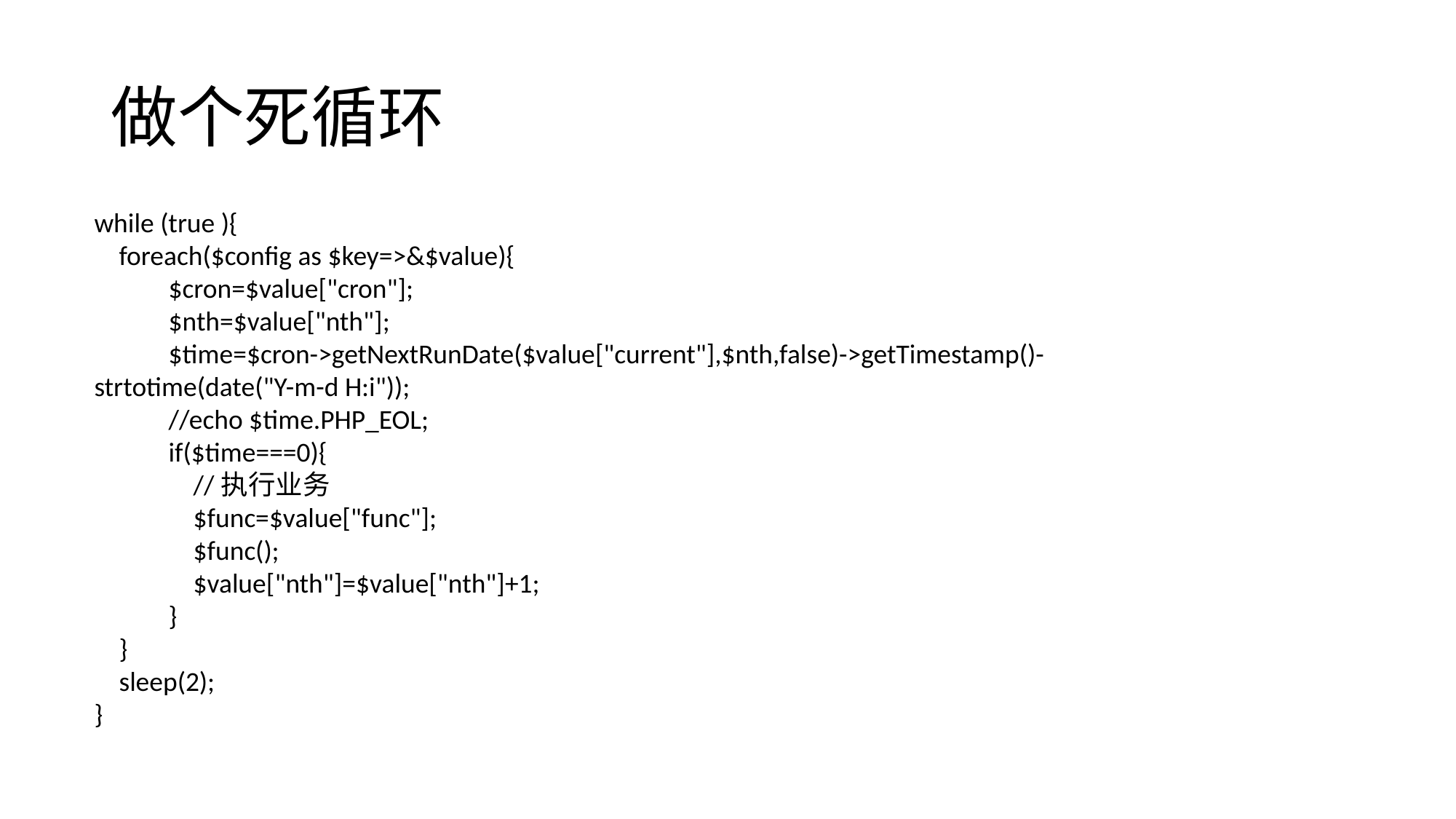

# 做个死循环
while (true ){
    foreach($config as $key=>&$value){
            $cron=$value["cron"];
            $nth=$value["nth"];
            $time=$cron->getNextRunDate($value["current"],$nth,false)->getTimestamp()-strtotime(date("Y-m-d H:i"));
            //echo $time.PHP_EOL;
            if($time===0){
                //执行业务
                $func=$value["func"];
                $func();
                $value["nth"]=$value["nth"]+1;
            }
    }
    sleep(2);
}